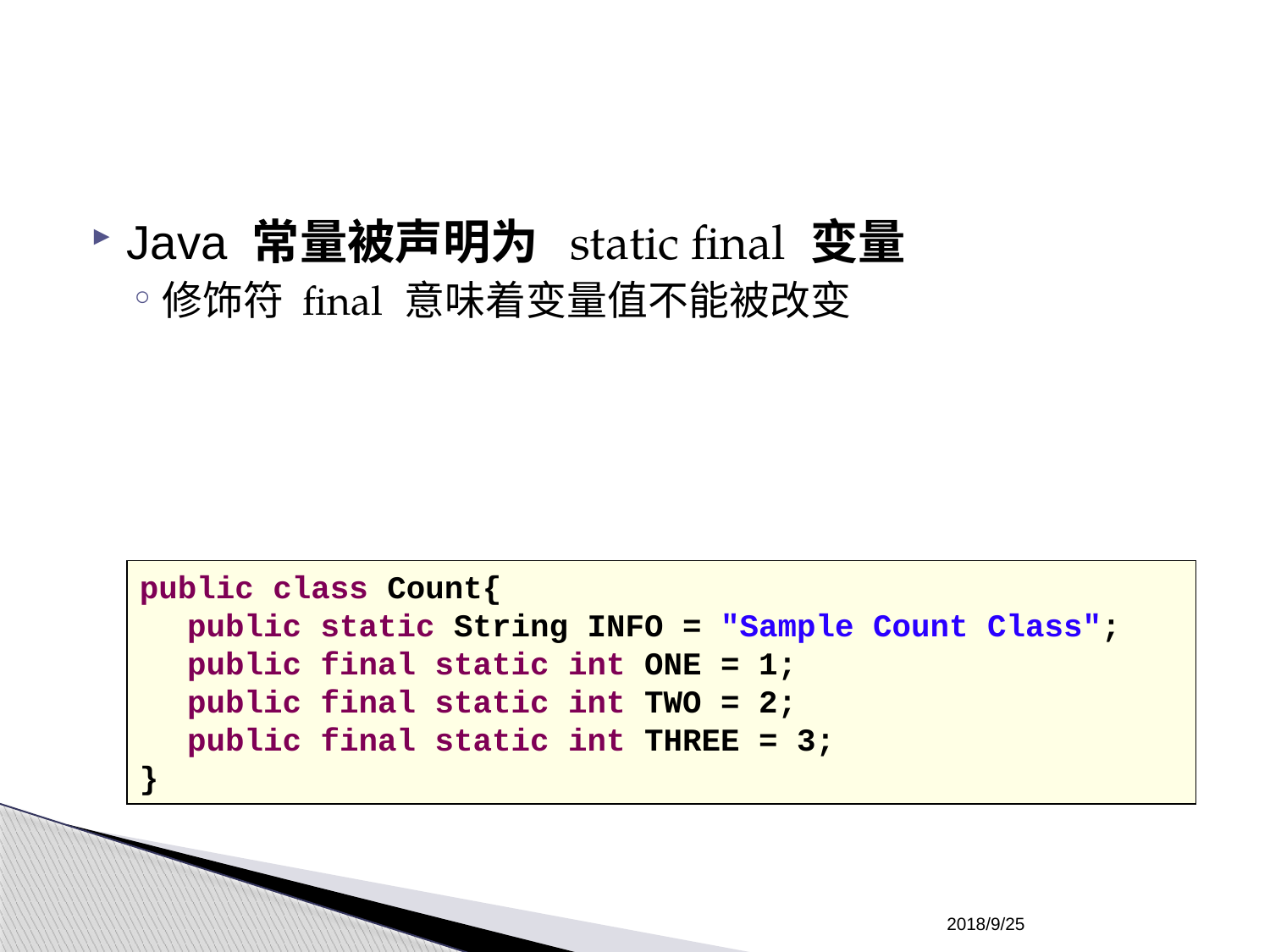

#
Java 常量被声明为  static final 变量
修饰符 final 意味着变量值不能被改变
public class Count{
	public static String INFO = "Sample Count Class";
	public final static int ONE = 1;
	public final static int TWO = 2;
	public final static int THREE = 3;
}
2018/9/25